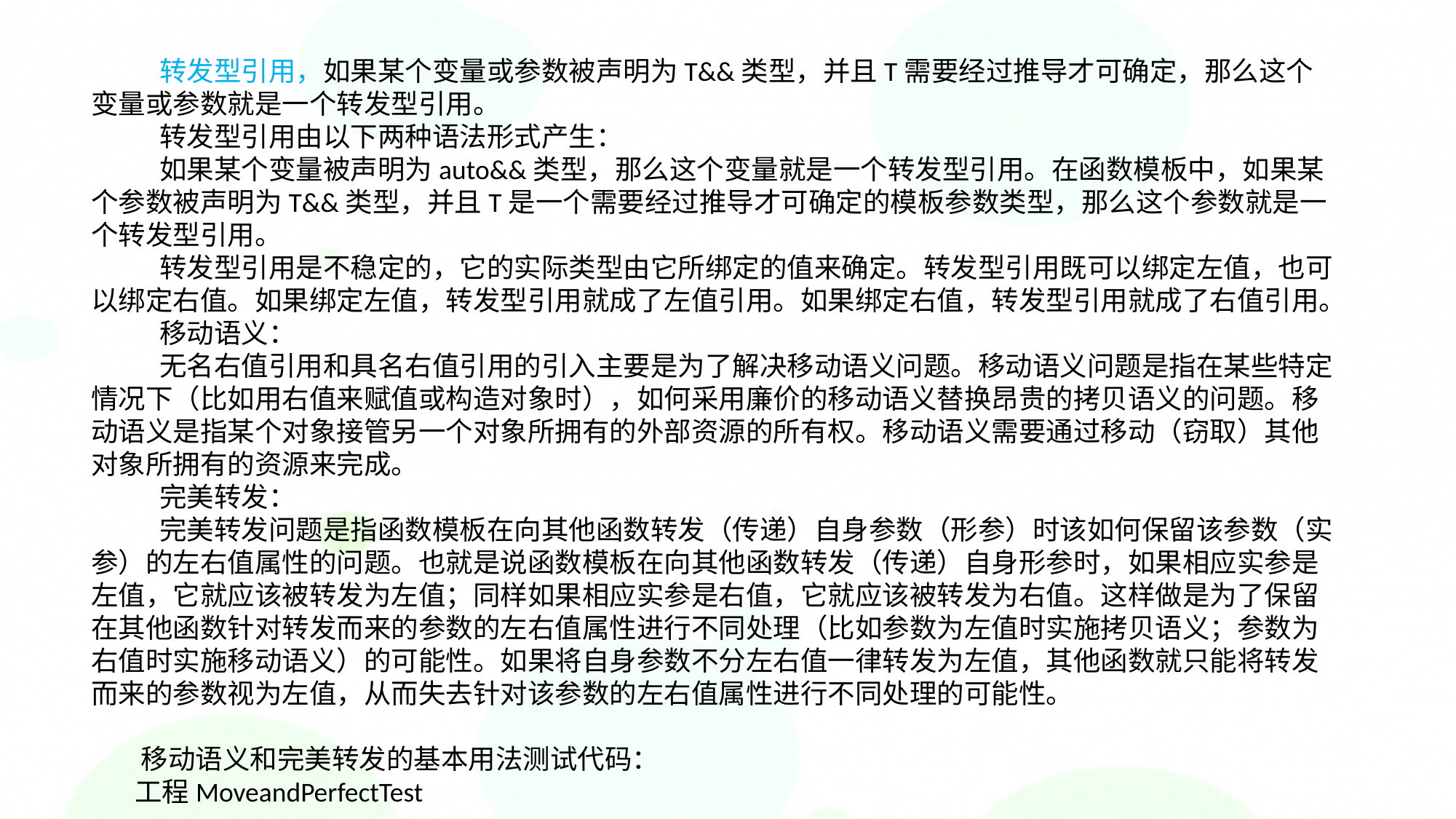

转发型引用，如果某个变量或参数被声明为T&&类型，并且T需要经过推导才可确定，那么这个变量或参数就是一个转发型引用。
          转发型引用由以下两种语法形式产生：
          如果某个变量被声明为auto&&类型，那么这个变量就是一个转发型引用。在函数模板中，如果某个参数被声明为T&&类型，并且T是一个需要经过推导才可确定的模板参数类型，那么这个参数就是一个转发型引用。
          转发型引用是不稳定的，它的实际类型由它所绑定的值来确定。转发型引用既可以绑定左值，也可以绑定右值。如果绑定左值，转发型引用就成了左值引用。如果绑定右值，转发型引用就成了右值引用。
          移动语义：
          无名右值引用和具名右值引用的引入主要是为了解决移动语义问题。移动语义问题是指在某些特定情况下（比如用右值来赋值或构造对象时），如何采用廉价的移动语义替换昂贵的拷贝语义的问题。移动语义是指某个对象接管另一个对象所拥有的外部资源的所有权。移动语义需要通过移动（窃取）其他对象所拥有的资源来完成。
          完美转发：
          完美转发问题是指函数模板在向其他函数转发（传递）自身参数（形参）时该如何保留该参数（实参）的左右值属性的问题。也就是说函数模板在向其他函数转发（传递）自身形参时，如果相应实参是左值，它就应该被转发为左值；同样如果相应实参是右值，它就应该被转发为右值。这样做是为了保留在其他函数针对转发而来的参数的左右值属性进行不同处理（比如参数为左值时实施拷贝语义；参数为右值时实施移动语义）的可能性。如果将自身参数不分左右值一律转发为左值，其他函数就只能将转发而来的参数视为左值，从而失去针对该参数的左右值属性进行不同处理的可能性。

       移动语义和完美转发的基本用法测试代码：
      工程MoveandPerfectTest